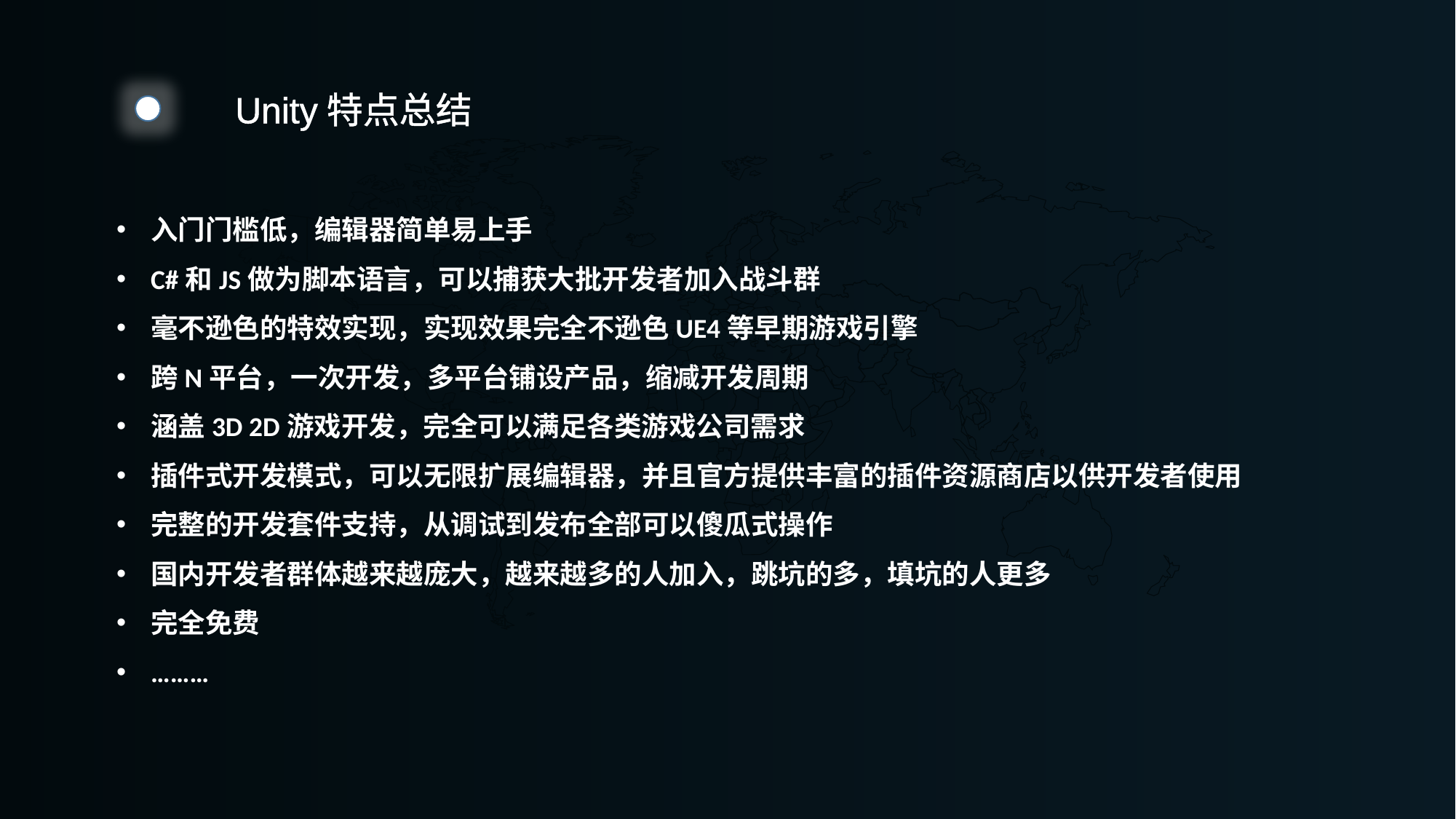

Unity特点总结

入门门槛低，编辑器简单易上手
C#和JS做为脚本语言，可以捕获大批开发者加入战斗群
毫不逊色的特效实现，实现效果完全不逊色UE4等早期游戏引擎
跨N平台，一次开发，多平台铺设产品，缩减开发周期
涵盖3D 2D游戏开发，完全可以满足各类游戏公司需求
插件式开发模式，可以无限扩展编辑器，并且官方提供丰富的插件资源商店以供开发者使用
完整的开发套件支持，从调试到发布全部可以傻瓜式操作
国内开发者群体越来越庞大，越来越多的人加入，跳坑的多，填坑的人更多
完全免费
………